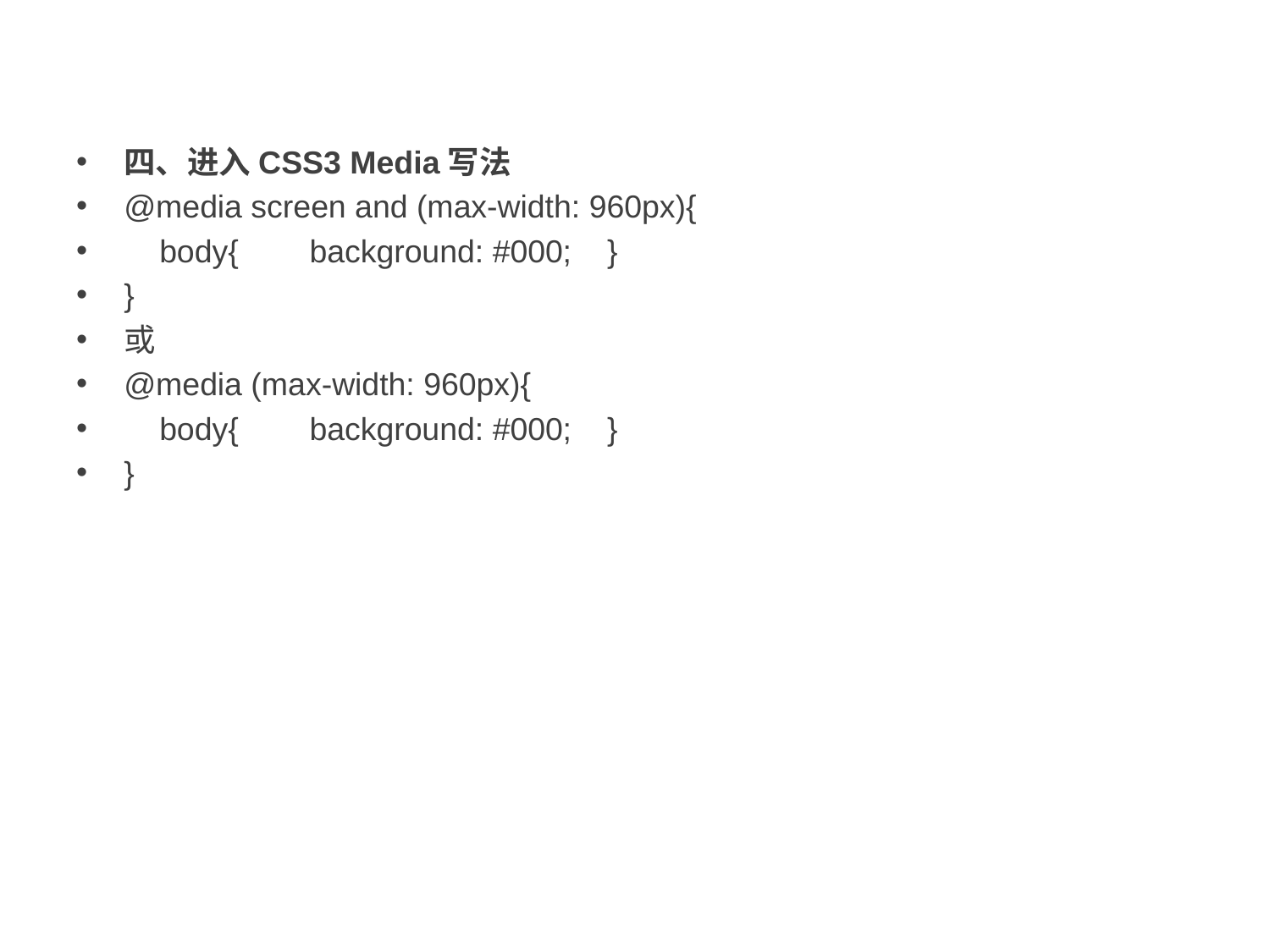

#
四、进入CSS3 Media写法
@media screen and (max-width: 960px){
    body{        background: #000;    }
}
或
@media (max-width: 960px){
    body{        background: #000;    }
}